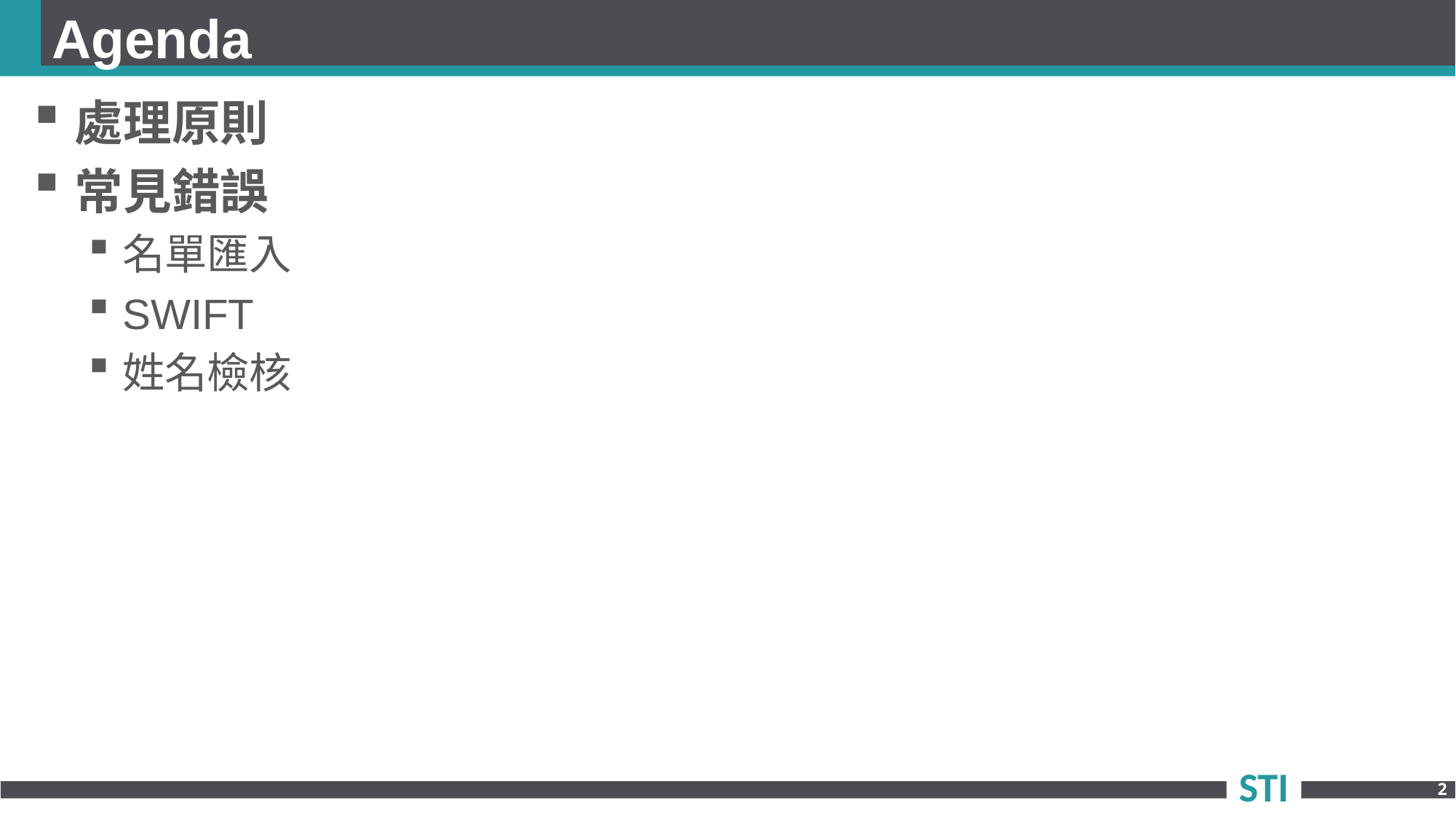

# Agenda
處理原則
常見錯誤
名單匯入
SWIFT
姓名檢核

2